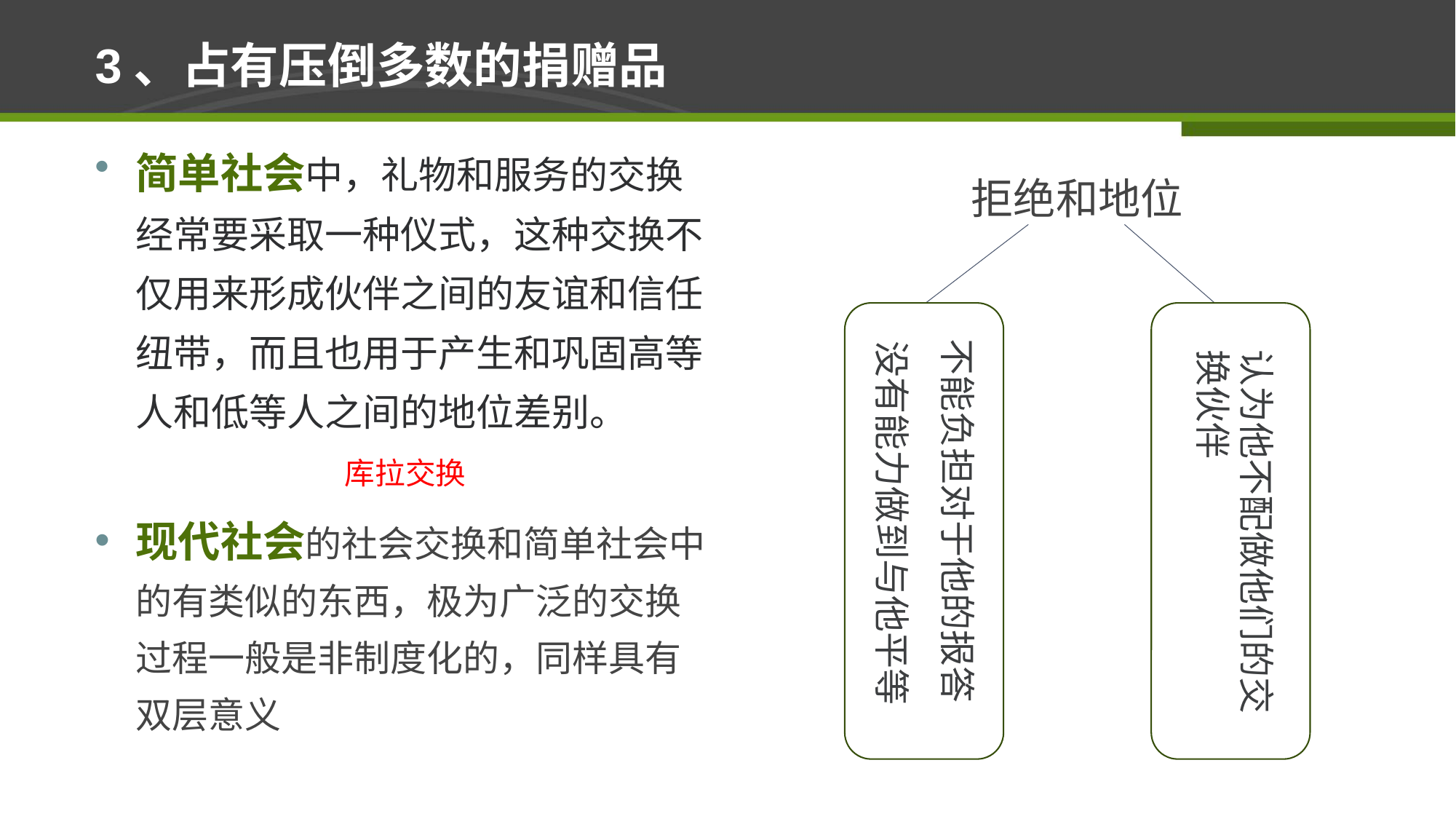

3、占有压倒多数的捐赠品
简单社会中，礼物和服务的交换经常要采取一种仪式，这种交换不仅用来形成伙伴之间的友谊和信任纽带，而且也用于产生和巩固高等人和低等人之间的地位差别。
库拉交换
现代社会的社会交换和简单社会中的有类似的东西，极为广泛的交换过程一般是非制度化的，同样具有双层意义
拒绝和地位

不能负担对于他的报答

不能负担对于他的报答
没有能力做到与他平等
认为他不配做他们的交换伙伴